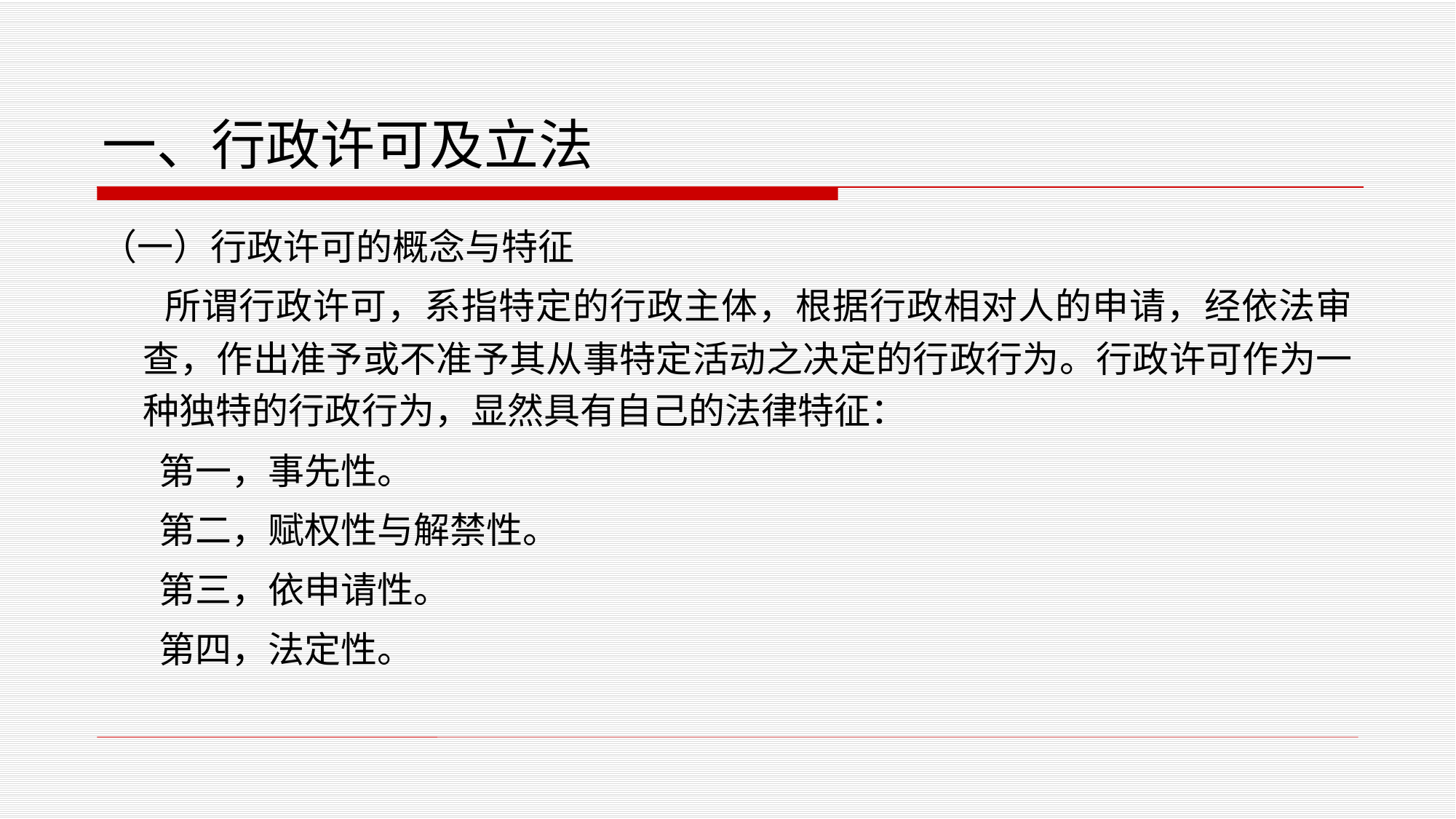

# 一、行政许可及立法
（一）行政许可的概念与特征
      所谓行政许可，系指特定的行政主体，根据行政相对人的申请，经依法审查，作出准予或不准予其从事特定活动之决定的行政行为。行政许可作为一种独特的行政行为，显然具有自己的法律特征：
      第一，事先性。
      第二，赋权性与解禁性。
      第三，依申请性。
      第四，法定性。